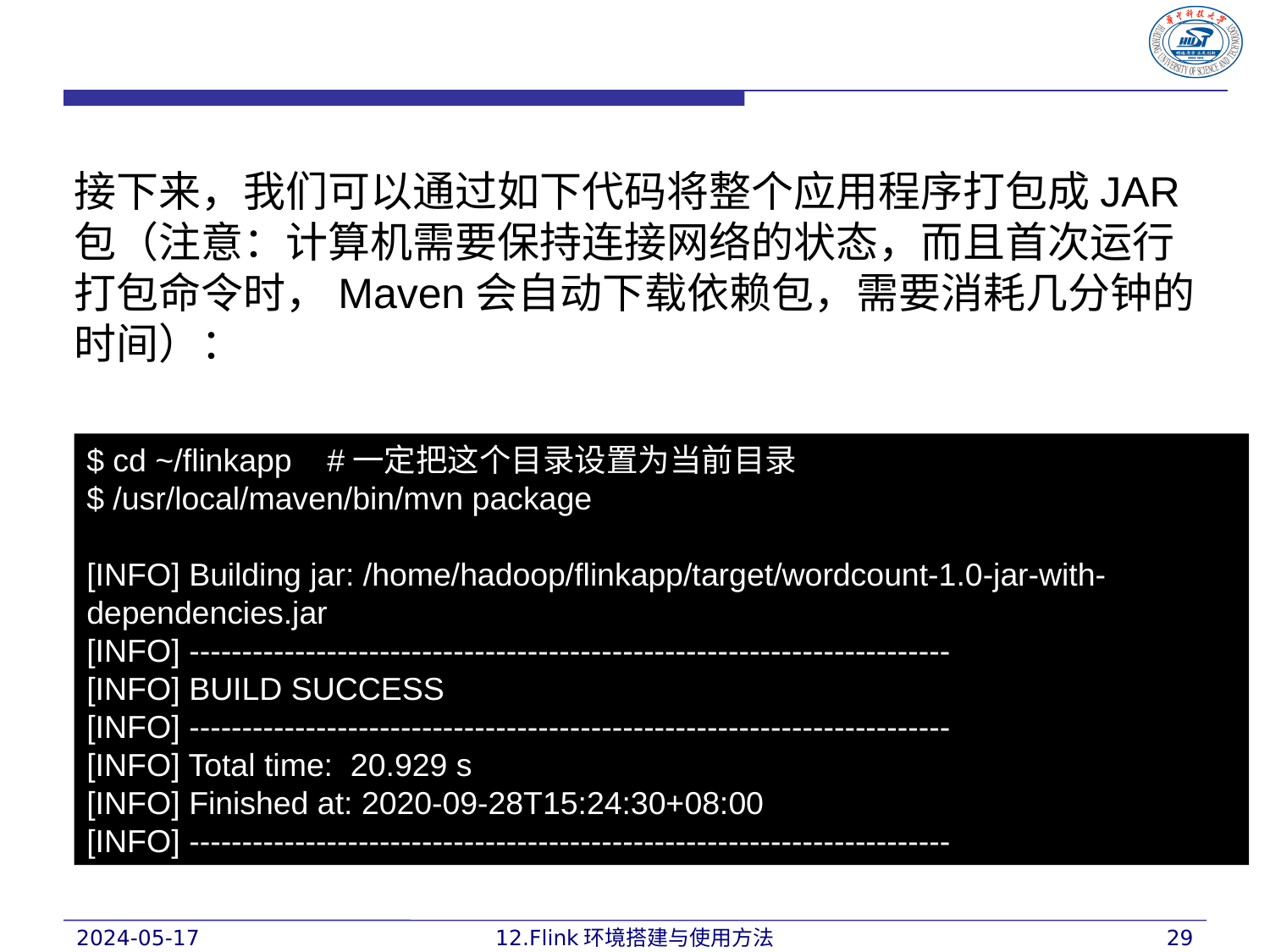

接下来，我们可以通过如下代码将整个应用程序打包成JAR包（注意：计算机需要保持连接网络的状态，而且首次运行打包命令时，Maven会自动下载依赖包，需要消耗几分钟的时间）：
$ cd ~/flinkapp    #一定把这个目录设置为当前目录
$ /usr/local/maven/bin/mvn package

[INFO] Building jar: /home/hadoop/flinkapp/target/wordcount-1.0-jar-with-dependencies.jar
[INFO] ------------------------------------------------------------------------
[INFO] BUILD SUCCESS
[INFO] ------------------------------------------------------------------------
[INFO] Total time:  20.929 s
[INFO] Finished at: 2020-09-28T15:24:30+08:00
[INFO] ------------------------------------------------------------------------
2024-05-17
12.Flink环境搭建与使用方法
29